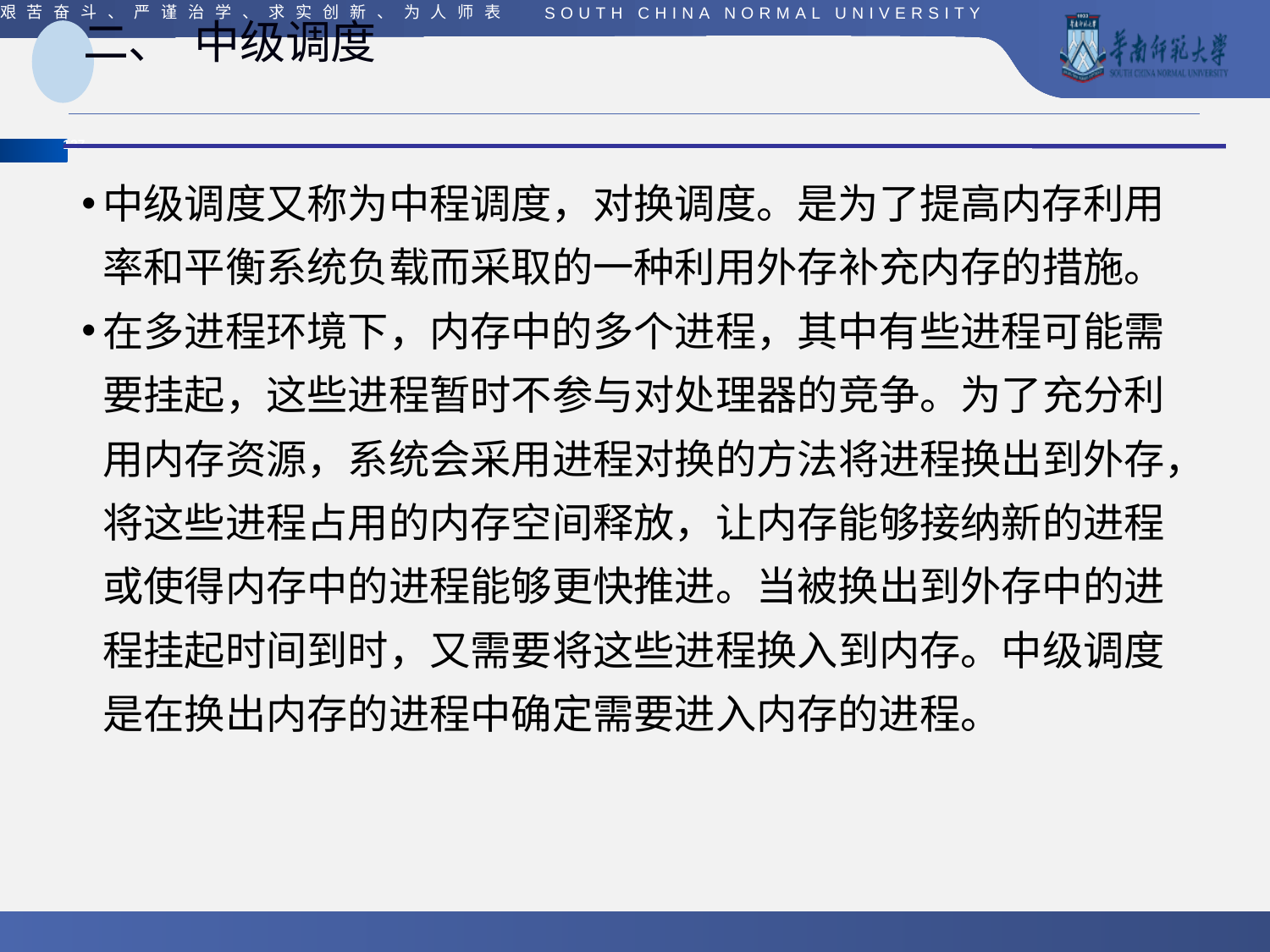

# 二、  中级调度
中级调度又称为中程调度，对换调度。是为了提高内存利用率和平衡系统负载而采取的一种利用外存补充内存的措施。
在多进程环境下，内存中的多个进程，其中有些进程可能需要挂起，这些进程暂时不参与对处理器的竞争。为了充分利用内存资源，系统会采用进程对换的方法将进程换出到外存，将这些进程占用的内存空间释放，让内存能够接纳新的进程或使得内存中的进程能够更快推进。当被换出到外存中的进程挂起时间到时，又需要将这些进程换入到内存。中级调度是在换出内存的进程中确定需要进入内存的进程。

127